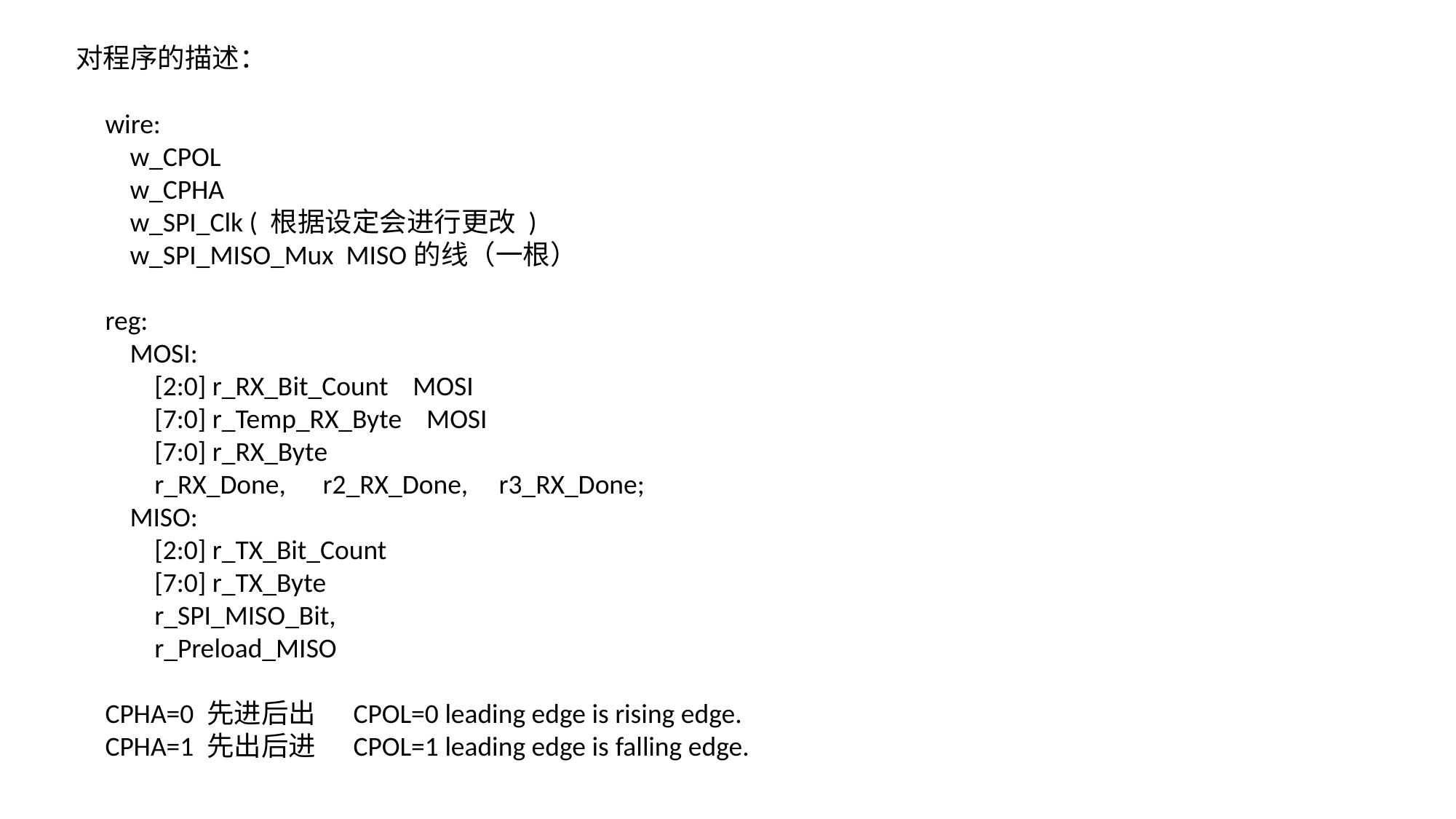

对程序的描述：

    wire:
        w_CPOL
        w_CPHA
        w_SPI_Clk ( 根据设定会进行更改 )
        w_SPI_MISO_Mux  MISO的线（一根）

    reg:
        MOSI:
            [2:0] r_RX_Bit_Count    MOSI
            [7:0] r_Temp_RX_Byte    MOSI
            [7:0] r_RX_Byte
            r_RX_Done,      r2_RX_Done,     r3_RX_Done;
        MISO:
            [2:0] r_TX_Bit_Count
            [7:0] r_TX_Byte
            r_SPI_MISO_Bit,
            r_Preload_MISO

    CPHA=0 先进后出     CPOL=0 leading edge is rising edge.
    CPHA=1 先出后进     CPOL=1 leading edge is falling edge.